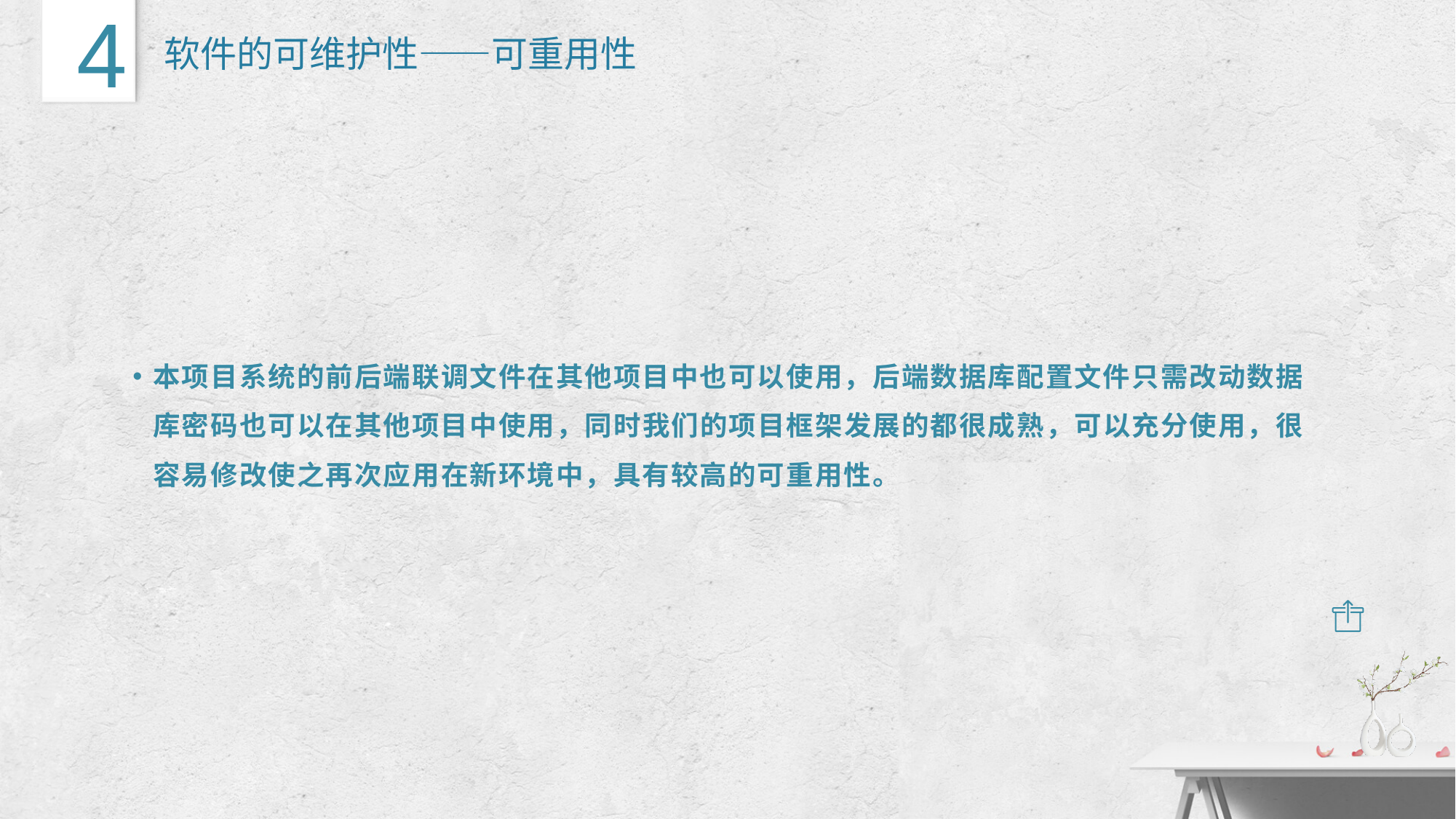

4
软件的可维护性——可重用性

本项目系统的前后端联调文件在其他项目中也可以使用，后端数据库配置文件只需改动数据库密码也可以在其他项目中使用，同时我们的项目框架发展的都很成熟，可以充分使用，很容易修改使之再次应用在新环境中，具有较高的可重用性。